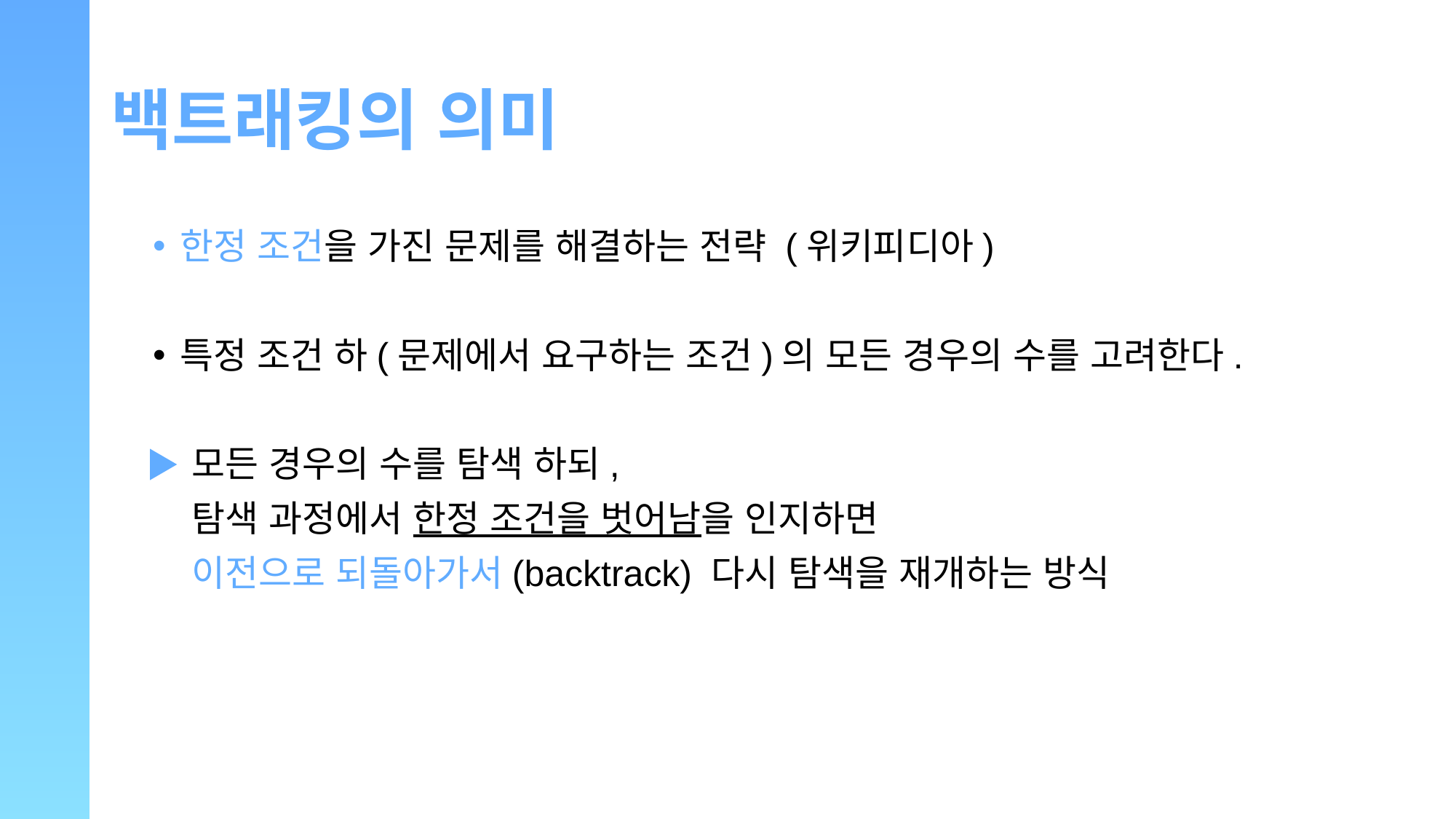

# 백트래킹의 의미
한정 조건을 가진 문제를 해결하는 전략 (위키피디아)

특정 조건 하(문제에서 요구하는 조건)의 모든 경우의 수를 고려한다.

   모든 경우의 수를 탐색 하되,
   탐색 과정에서 한정 조건을 벗어남을 인지하면
   이전으로 되돌아가서(backtrack) 다시 탐색을 재개하는 방식